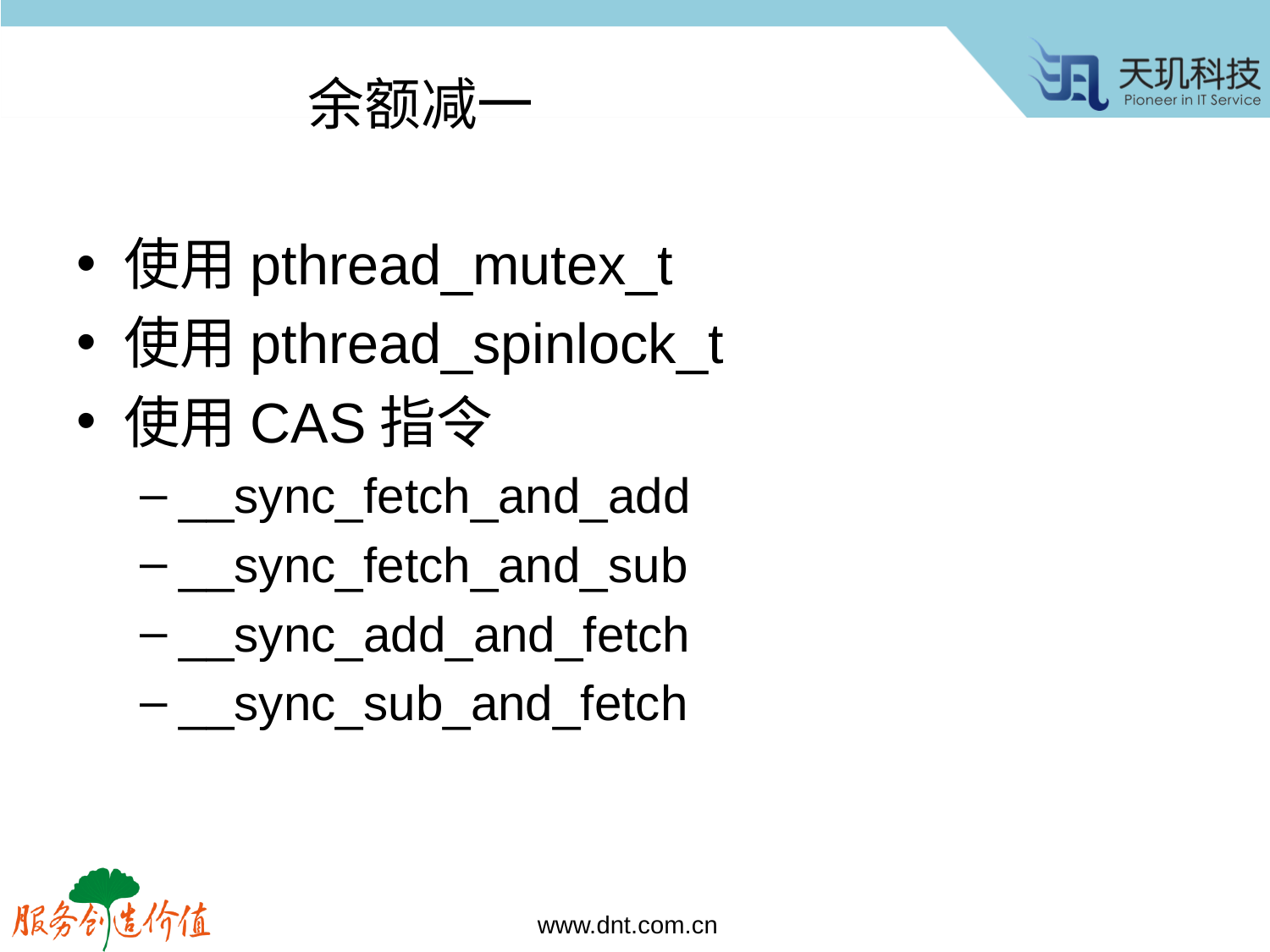

# 余额减一
使用pthread_mutex_t
使用pthread_spinlock_t
使用CAS指令
__sync_fetch_and_add
__sync_fetch_and_sub
__sync_add_and_fetch
__sync_sub_and_fetch